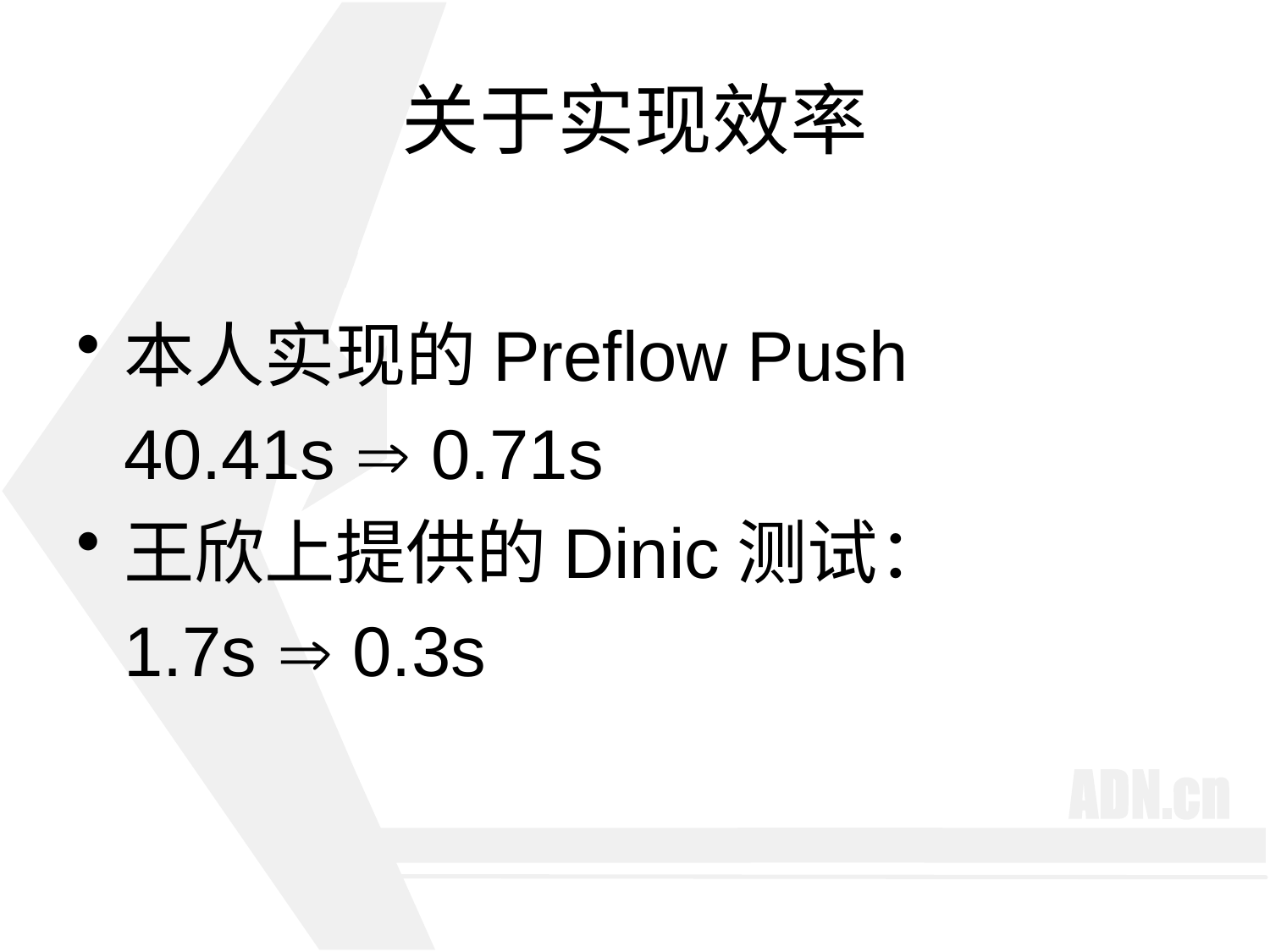

# 关于实现效率

本人实现的Preflow Push
	40.41s ⇒ 0.71s
王欣上提供的Dinic测试：
	1.7s ⇒ 0.3s